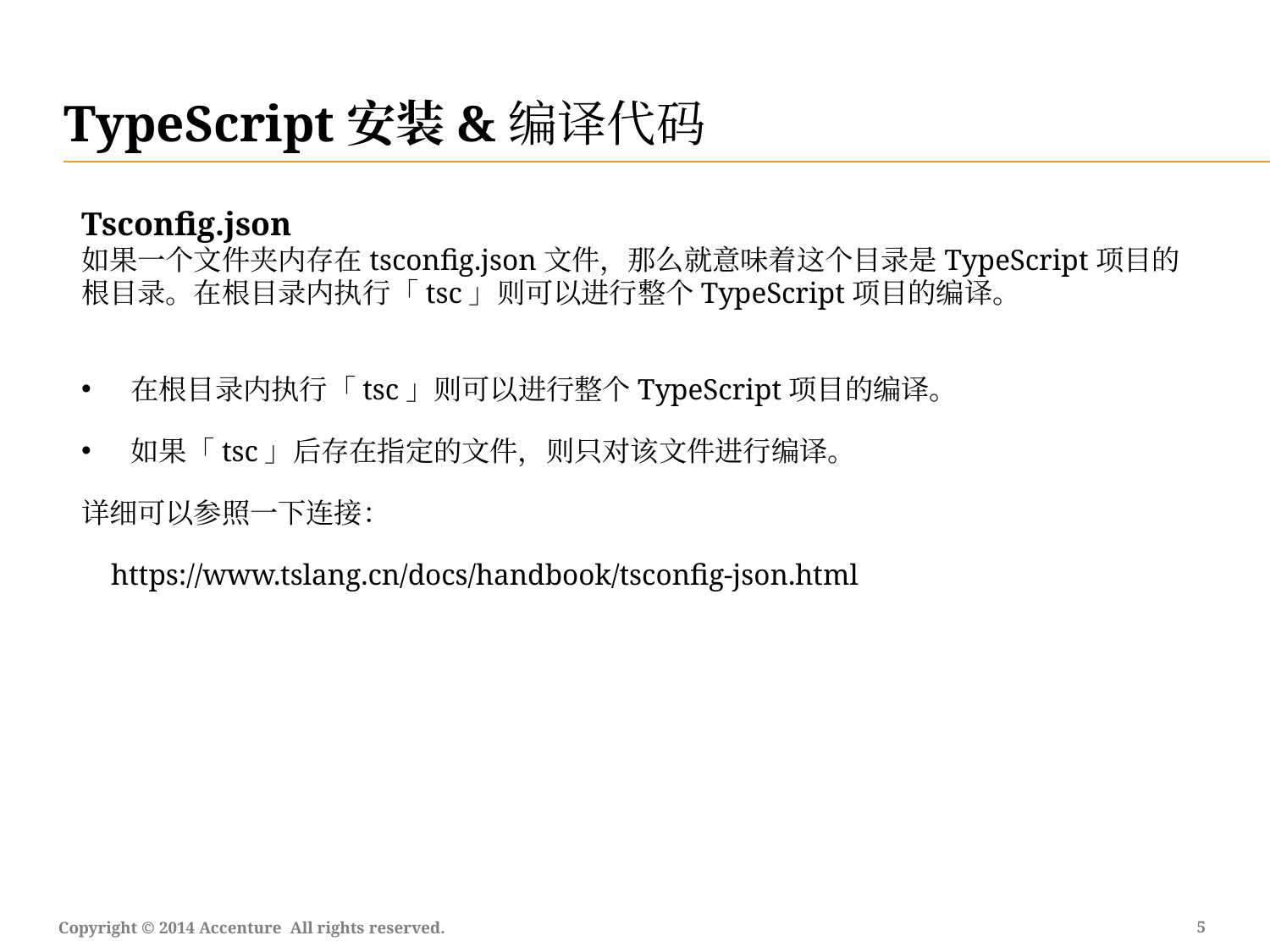

# TypeScript安装&编译代码
Tsconfig.json
如果一个文件夹内存在tsconfig.json文件，那么就意味着这个目录是TypeScript项目的根目录。在根目录内执行「tsc」则可以进行整个TypeScript项目的编译。

在根目录内执行「tsc」则可以进行整个TypeScript项目的编译。
如果「tsc」后存在指定的文件，则只对该文件进行编译。
详细可以参照一下连接：
    https://www.tslang.cn/docs/handbook/tsconfig-json.html
5
Copyright © 2014 Accenture  All rights reserved.